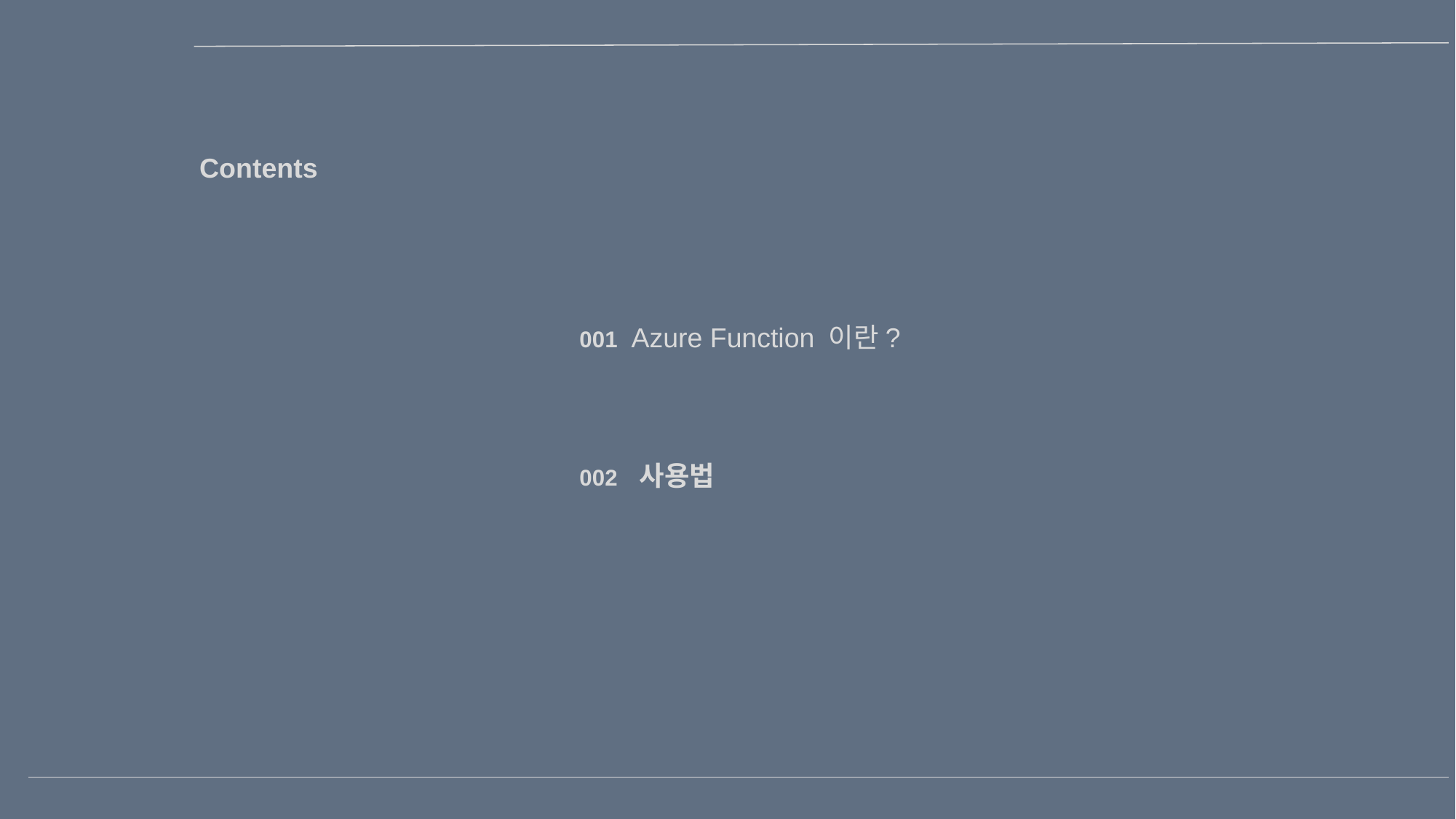

Contents
001  Azure Function 이란?

002  사용법